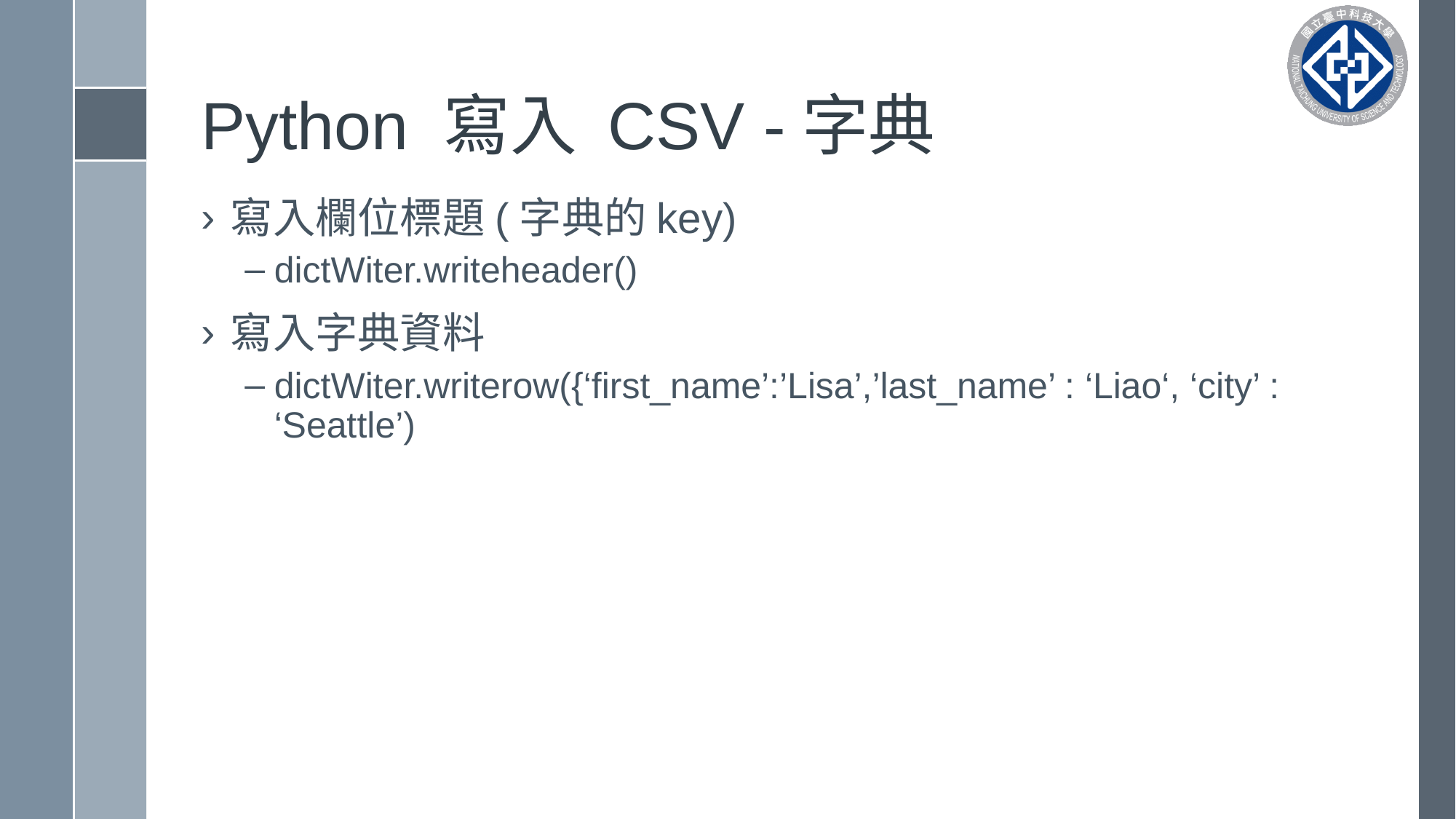

# Python 寫入 CSV -字典
寫入欄位標題(字典的key)
dictWiter.writeheader()
寫入字典資料
dictWiter.writerow({‘first_name’:’Lisa’,’last_name’ : ‘Liao‘, ‘city’ : ‘Seattle’)